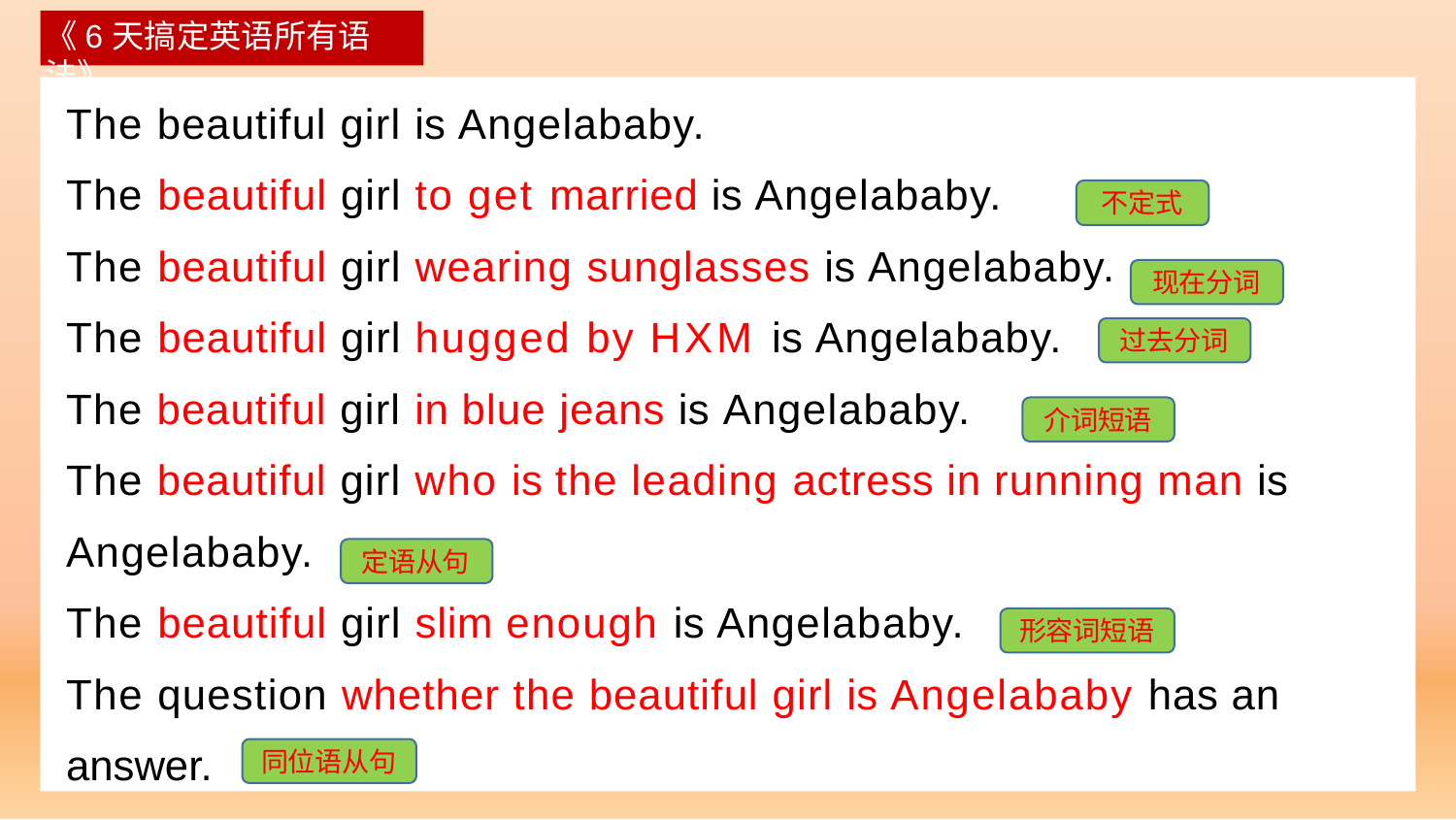

《6天搞定英语所有语法》
# The beautiful girl is Angelababy.
The beautiful girl to get married is Angelababy.

不定式
The beautiful girl wearing sunglasses is Angelababy.

现在分词
The beautiful girl hugged by HXM is Angelababy.

过去分词
The beautiful girl in blue jeans is Angelababy.

介词短语
The beautiful girl who is the leading actress in running man is
Angelababy.

定语从句
The beautiful girl slim enough is Angelababy.

形容词短语
The question whether the beautiful girl is Angelababy has an
answer.

同位语从句